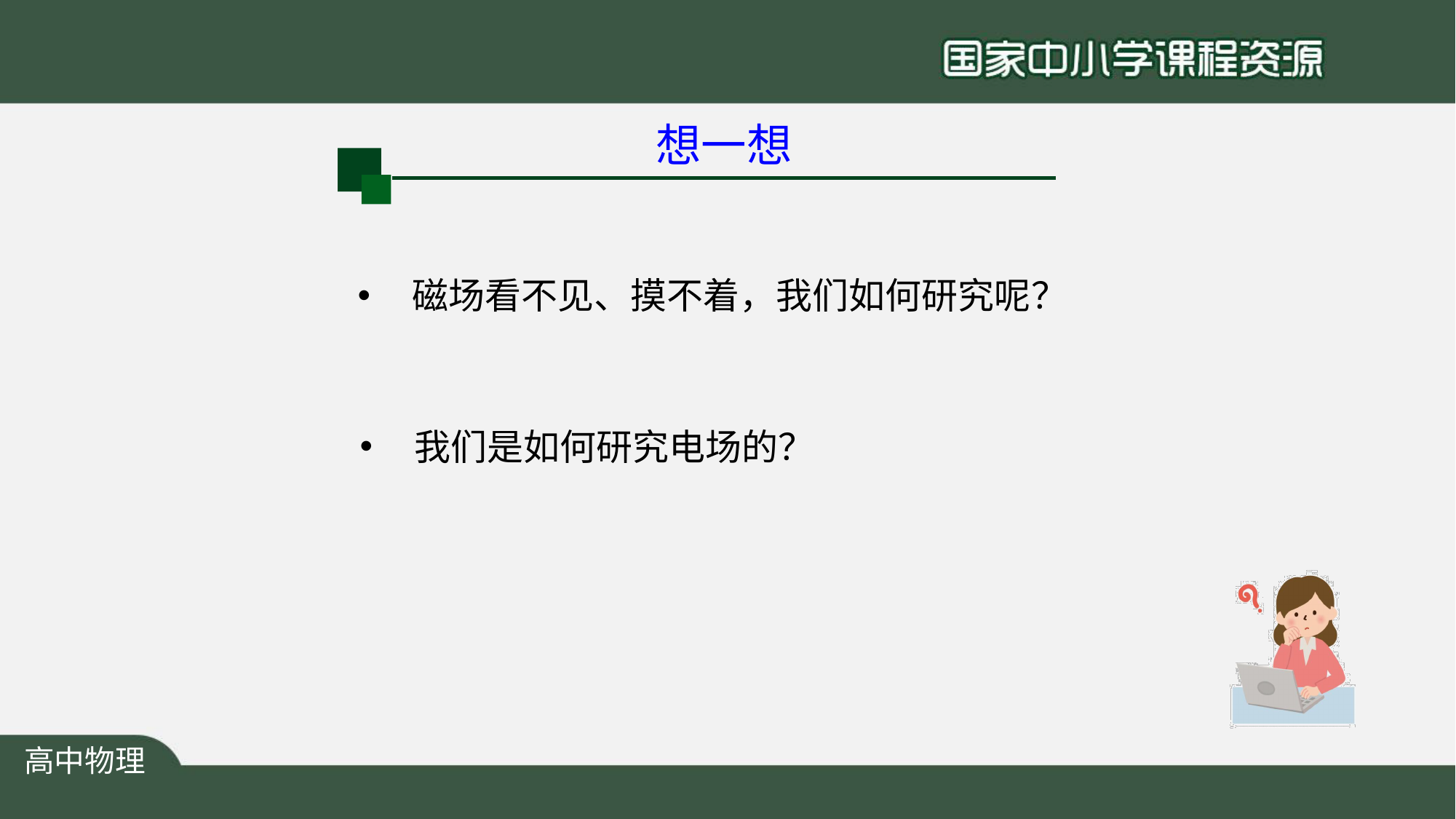

# 想一想

磁场看不见、摸不着，我们如何研究呢？

我们是如何研究电场的？

高中物理